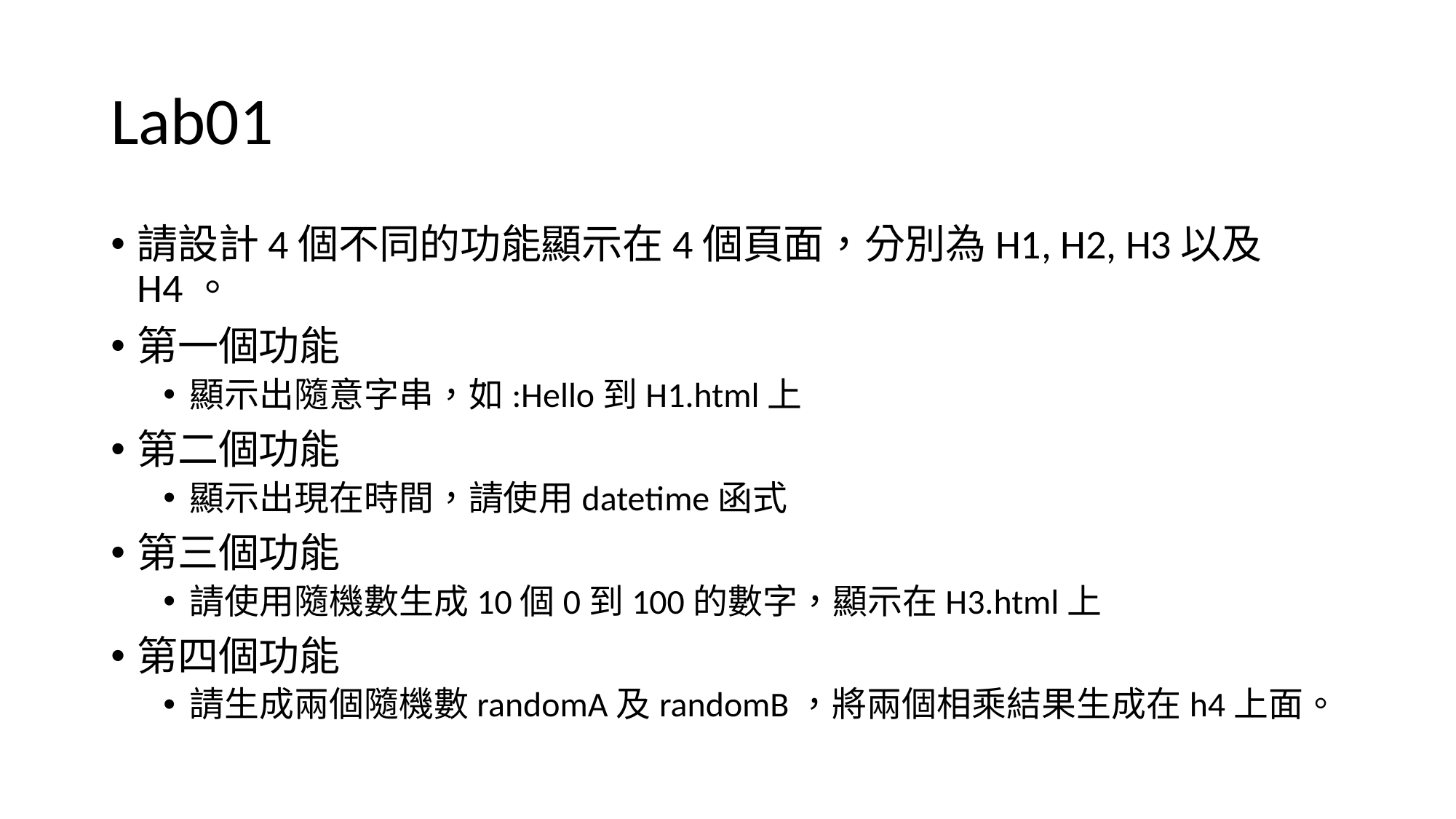

# Lab01
請設計4個不同的功能顯示在4個頁面，分別為H1, H2, H3以及H4。
第一個功能
顯示出隨意字串，如:Hello到H1.html上
第二個功能
顯示出現在時間，請使用datetime函式
第三個功能
請使用隨機數生成10個0到100的數字，顯示在H3.html上
第四個功能
請生成兩個隨機數randomA及randomB，將兩個相乘結果生成在h4上面。